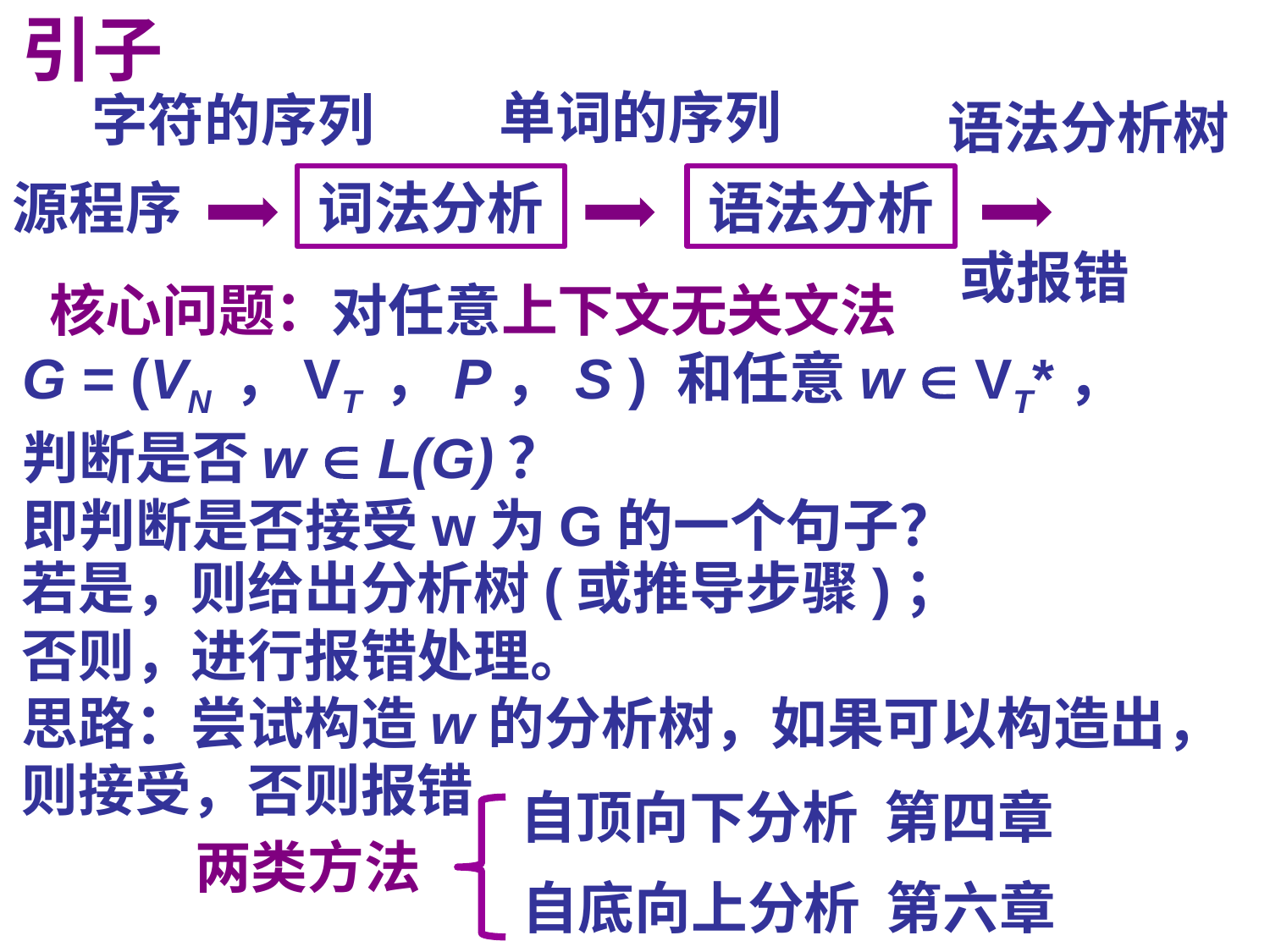

引子
单词的序列
字符的序列
语法分析树
源程序
词法分析
语法分析

或报错
 核心问题：对任意上下文无关文法
G = (VN ，VT ，P，S ) 和任意w ∈ VT*，
判断是否w ∈ L(G)？
即判断是否接受w为G的一个句子？
若是，则给出分析树(或推导步骤)；
否则，进行报错处理。
思路：尝试构造w的分析树，如果可以构造出，则接受，否则报错
自顶向下分析  第四章

两类方法
自底向上分析  第六章